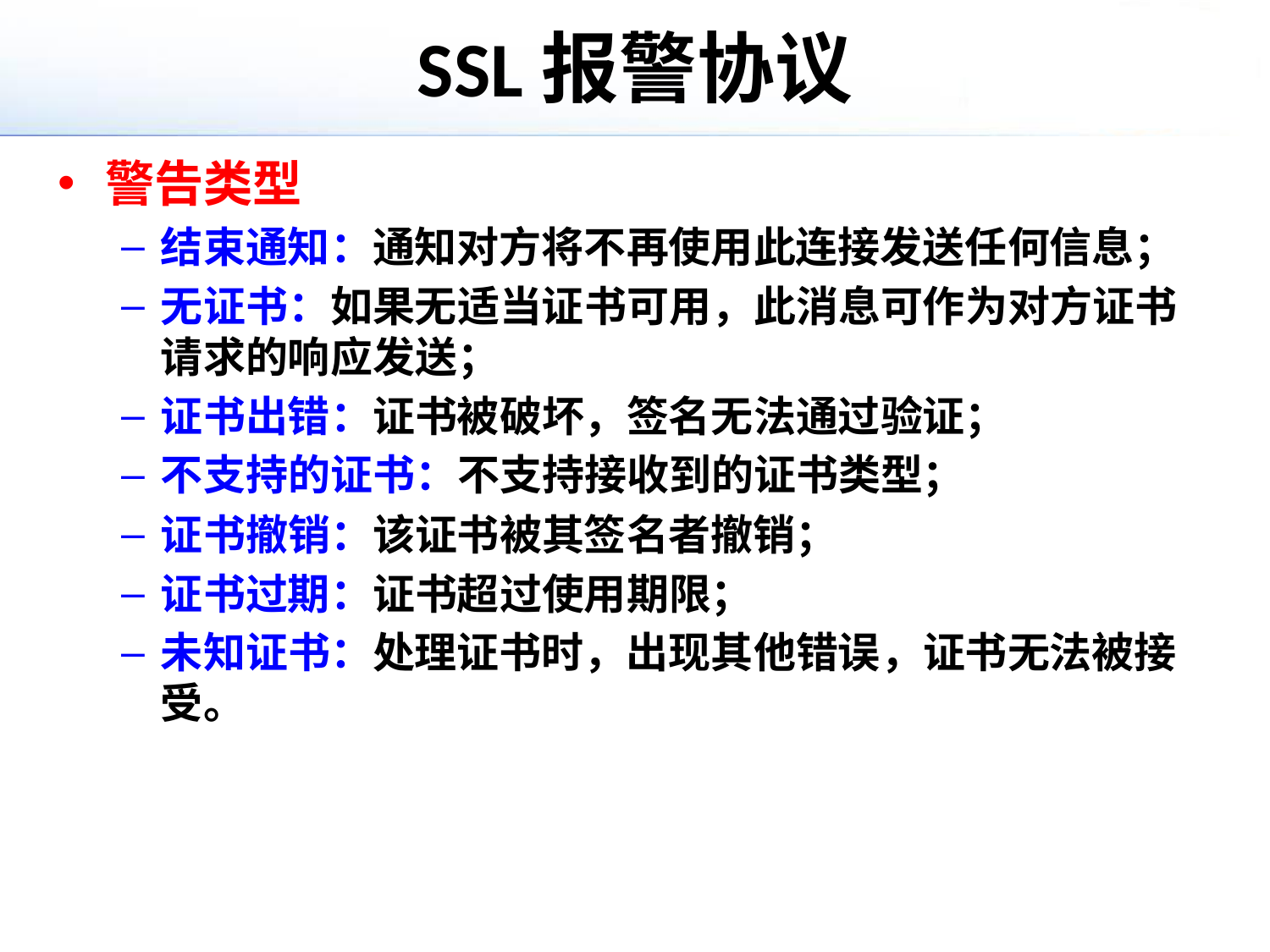

# SSL报警协议
警告类型
结束通知：通知对方将不再使用此连接发送任何信息；
无证书：如果无适当证书可用，此消息可作为对方证书请求的响应发送；
证书出错：证书被破坏，签名无法通过验证；
不支持的证书：不支持接收到的证书类型；
证书撤销：该证书被其签名者撤销；
证书过期：证书超过使用期限；
未知证书：处理证书时，出现其他错误，证书无法被接受。